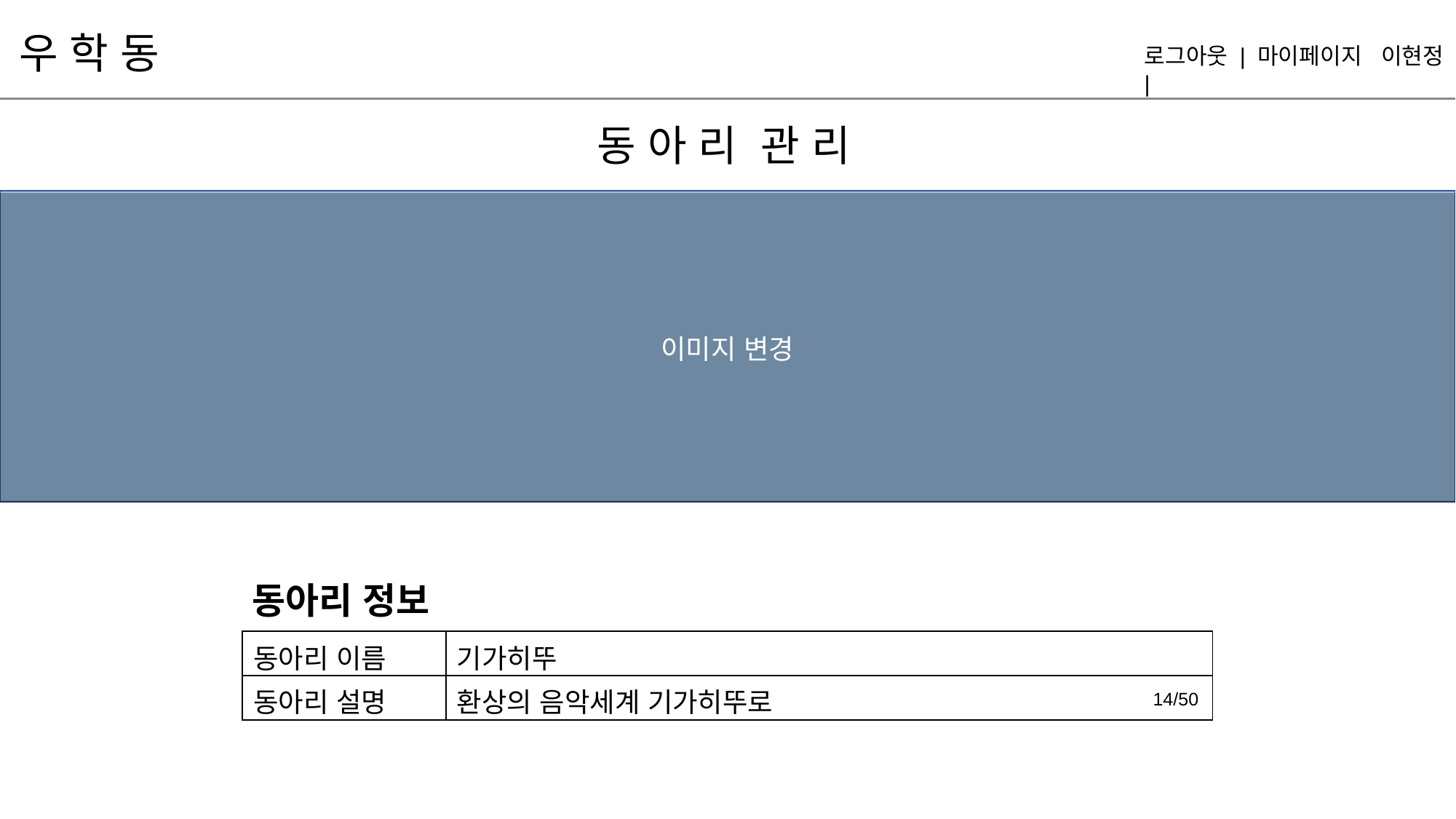

우 학 동
로그아웃 | 마이페이지 |
이현정
동 아 리  관 리

이미지 변경
동아리 정보
| 동아리 이름 | 기가히뚜 |
| --- | --- |
| 동아리 설명 | 환상의 음악세계 기가히뚜로 |
14/50